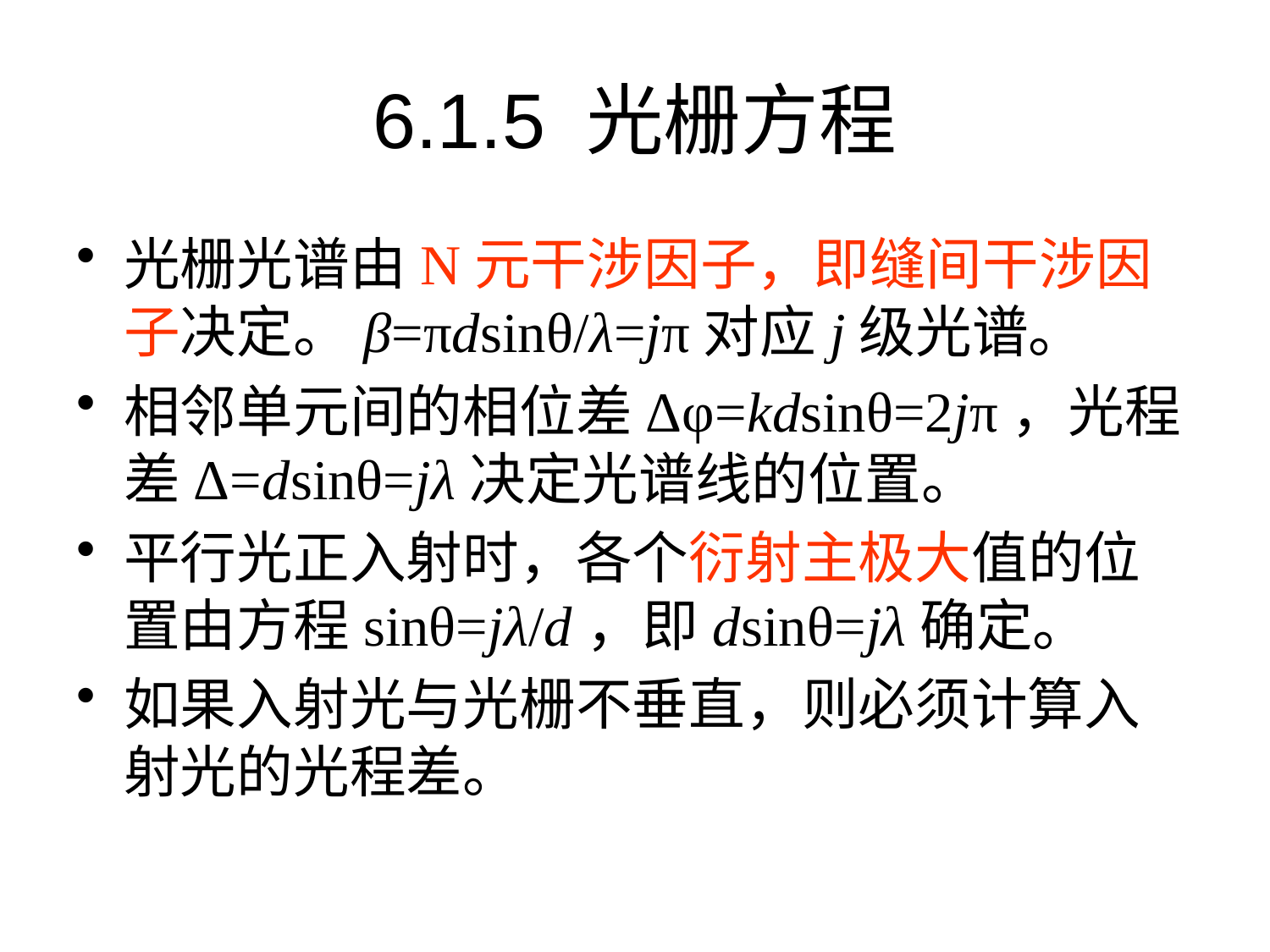

# 6.1.5 光栅方程
光栅光谱由N元干涉因子，即缝间干涉因子决定。β=πdsinθ/λ=jπ对应j级光谱。
相邻单元间的相位差Δφ=kdsinθ=2jπ，光程差Δ=dsinθ=jλ决定光谱线的位置。
平行光正入射时，各个衍射主极大值的位置由方程sinθ=jλ/d，即dsinθ=jλ确定。
如果入射光与光栅不垂直，则必须计算入射光的光程差。